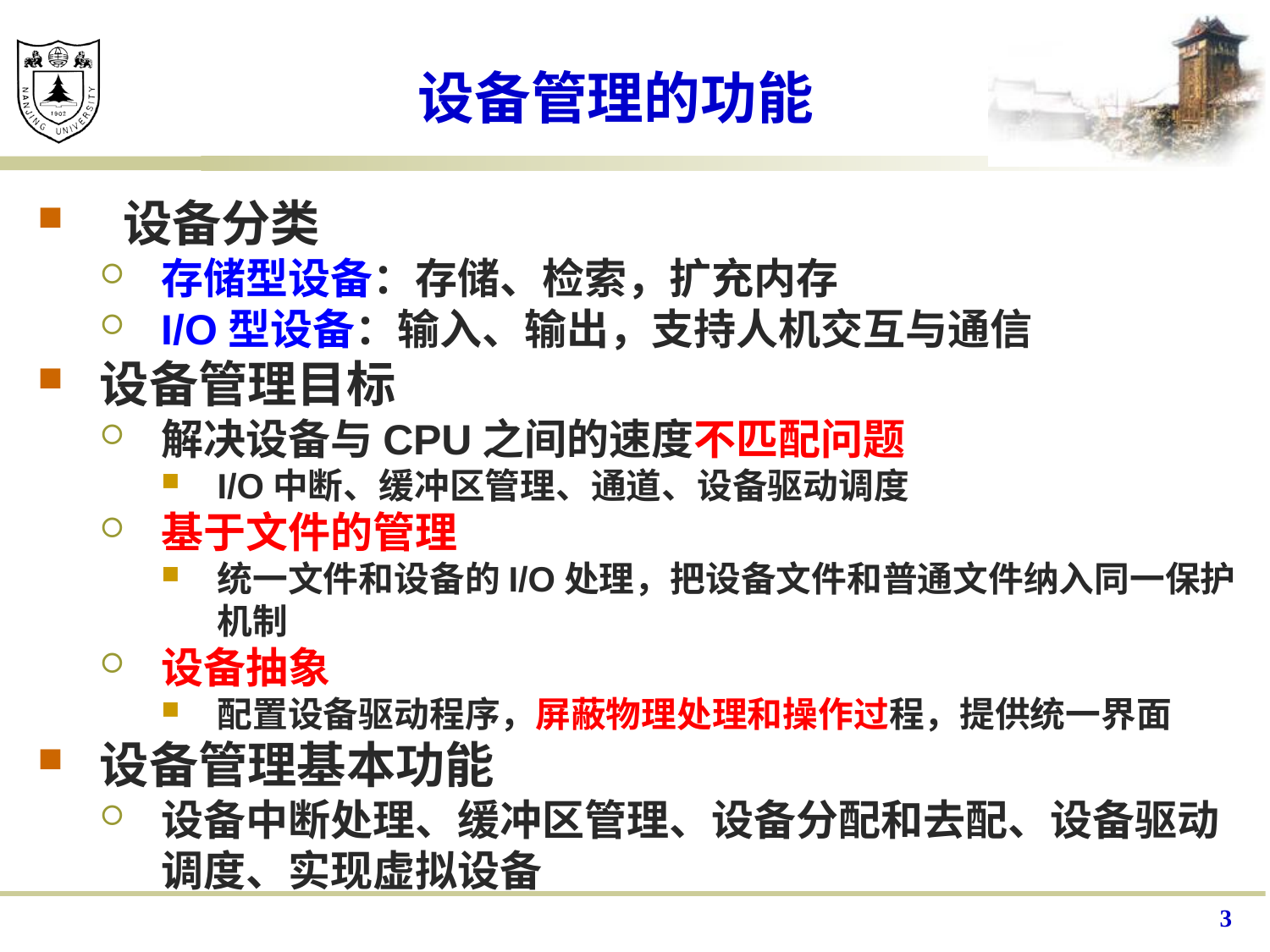

# 设备管理的功能
 设备分类
存储型设备：存储、检索，扩充内存
I/O型设备：输入、输出，支持人机交互与通信
设备管理目标
解决设备与CPU之间的速度不匹配问题
I/O中断、缓冲区管理、通道、设备驱动调度
基于文件的管理
统一文件和设备的I/O处理，把设备文件和普通文件纳入同一保护机制
设备抽象
配置设备驱动程序，屏蔽物理处理和操作过程，提供统一界面
设备管理基本功能
设备中断处理、缓冲区管理、设备分配和去配、设备驱动调度、实现虚拟设备

3